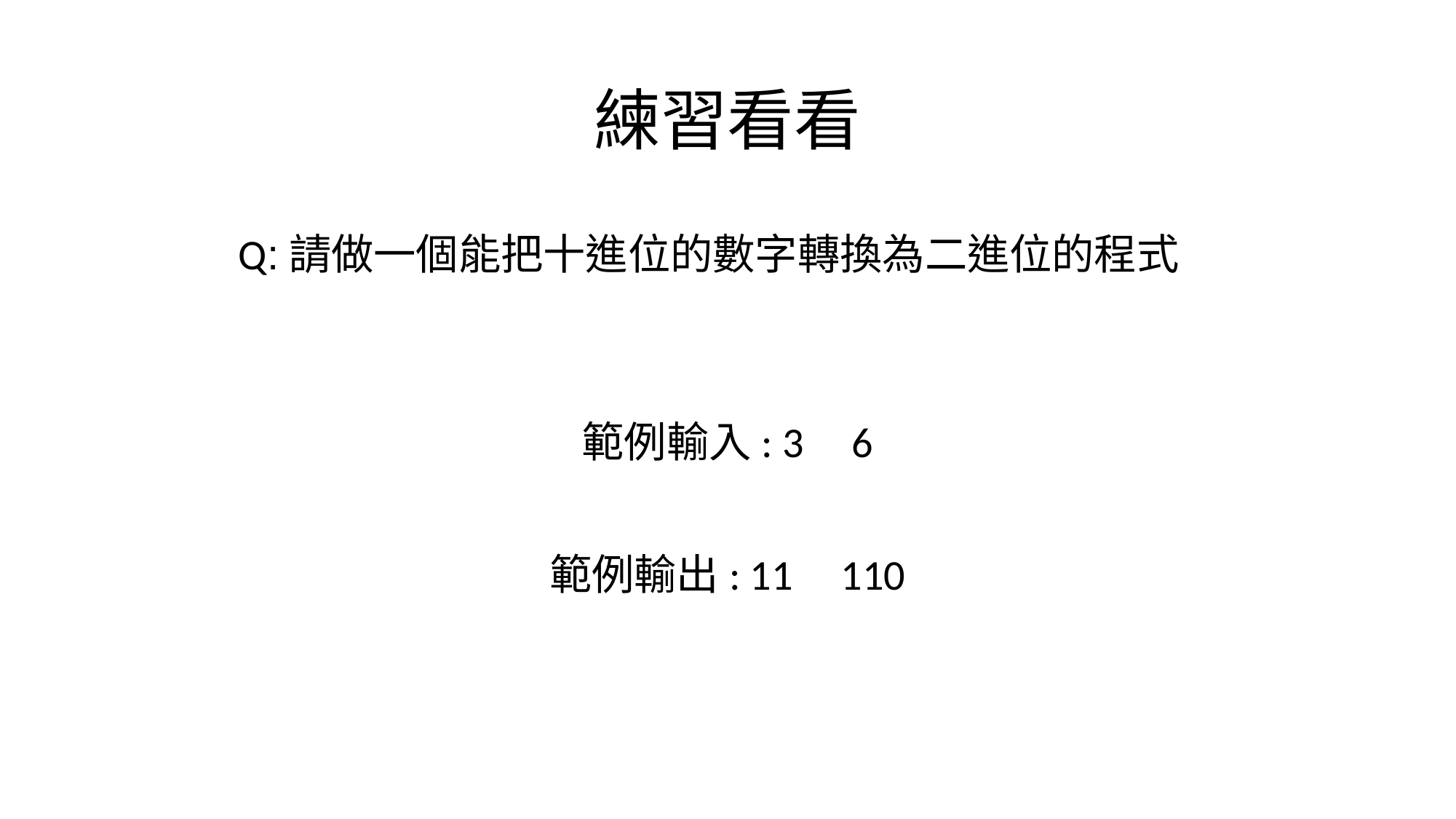

# 練習看看
Q:請做一個能把十進位的數字轉換為二進位的程式
範例輸入: 3     6
範例輸出: 11     110